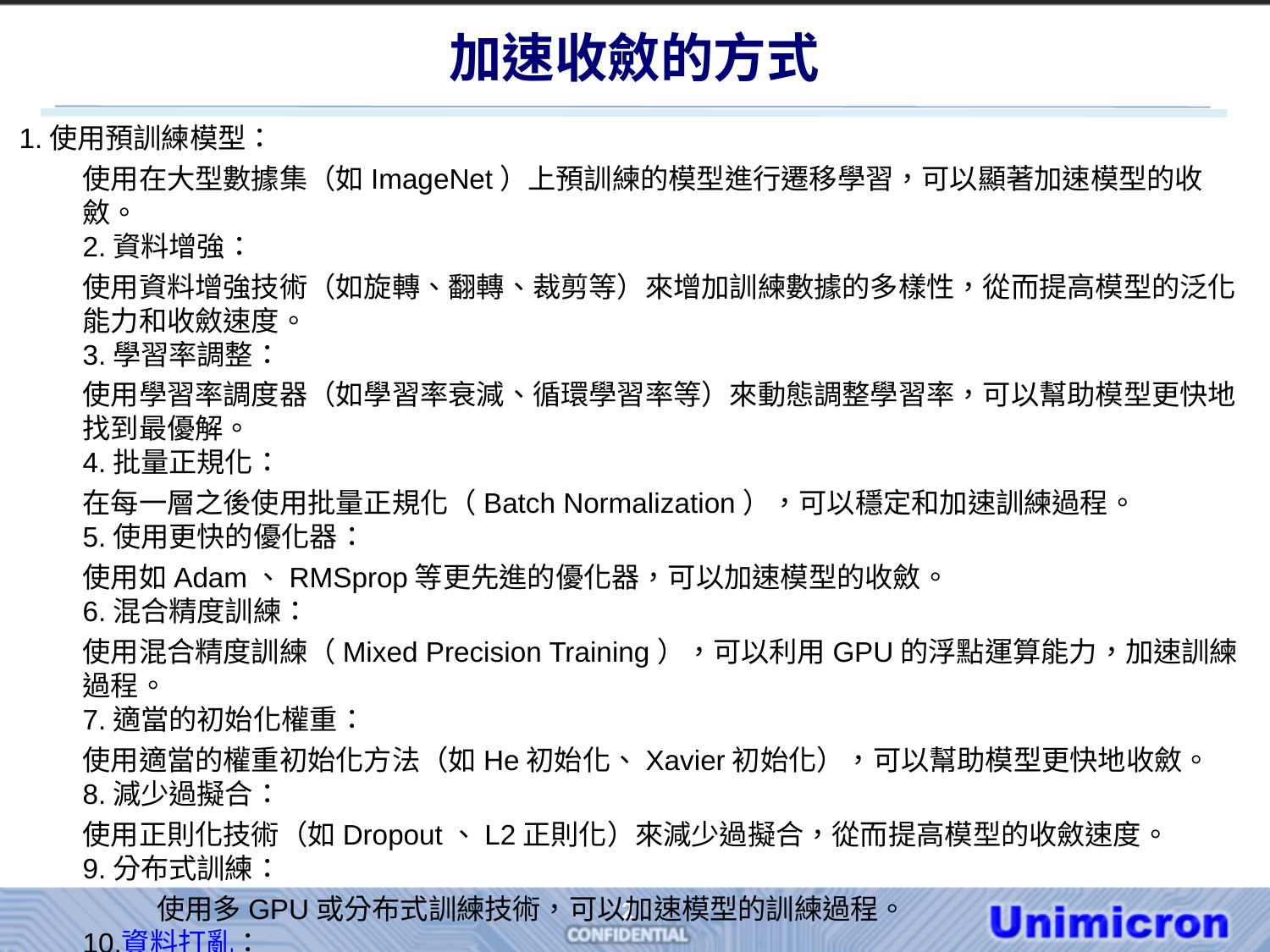

# 加速收斂的方式
使用預訓練模型：
使用在大型數據集（如ImageNet）上預訓練的模型進行遷移學習，可以顯著加速模型的收斂。
資料增強：
使用資料增強技術（如旋轉、翻轉、裁剪等）來增加訓練數據的多樣性，從而提高模型的泛化能力和收斂速度。
學習率調整：
使用學習率調度器（如學習率衰減、循環學習率等）來動態調整學習率，可以幫助模型更快地找到最優解。
批量正規化：
在每一層之後使用批量正規化（Batch Normalization），可以穩定和加速訓練過程。
使用更快的優化器：
使用如Adam、RMSprop等更先進的優化器，可以加速模型的收斂。
混合精度訓練：
使用混合精度訓練（Mixed Precision Training），可以利用GPU的浮點運算能力，加速訓練過程。
適當的初始化權重：
使用適當的權重初始化方法（如He初始化、Xavier初始化），可以幫助模型更快地收斂。
減少過擬合：
使用正則化技術（如Dropout、L2正則化）來減少過擬合，從而提高模型的收斂速度。
分布式訓練：
       使用多GPU或分布式訓練技術，可以加速模型的訓練過程。
資料打亂：
       在模型區分訓練集、驗證集時，把3~10迭代作為一循環，並每循環重新打亂資料。
2